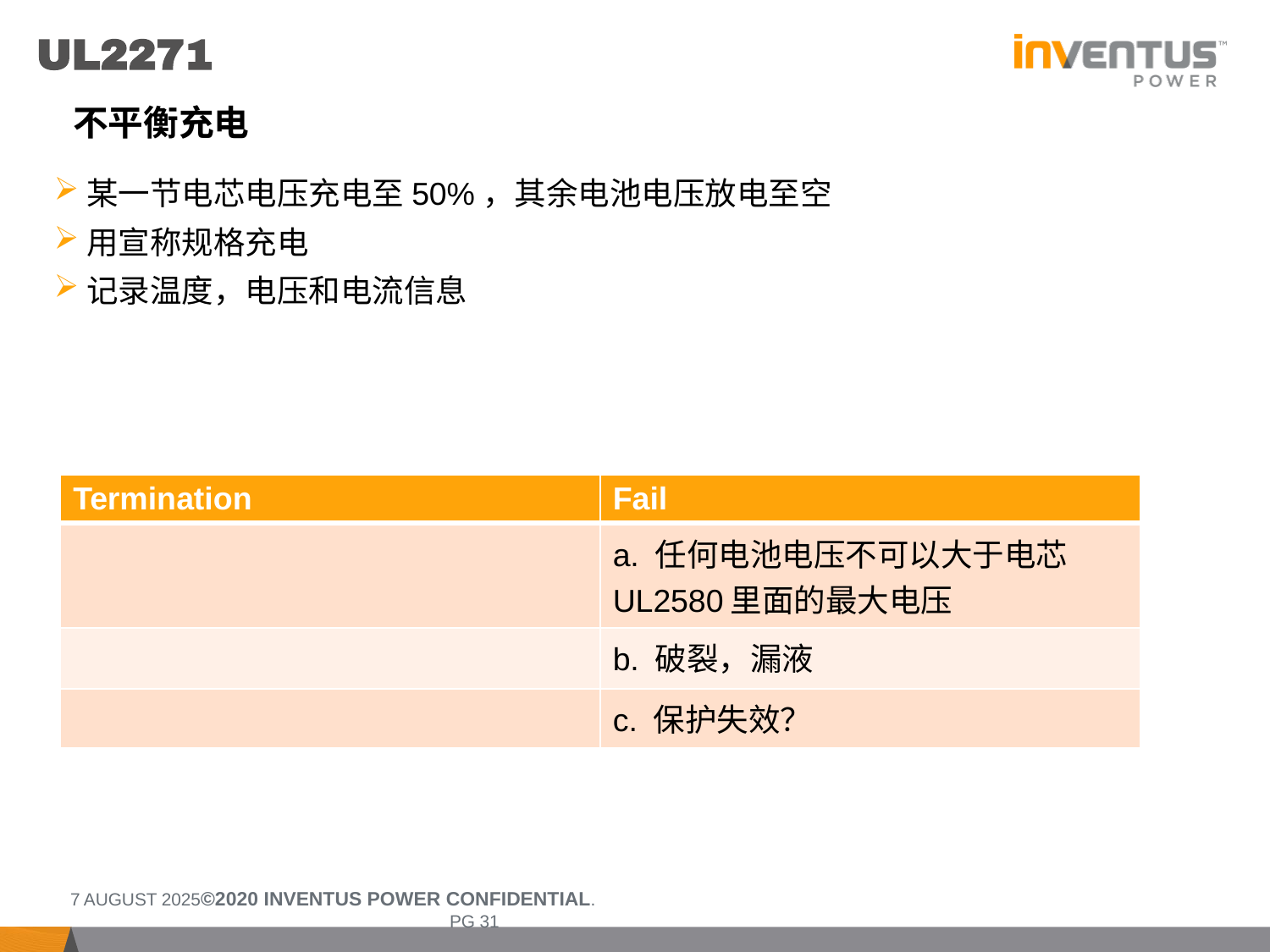

# UL2271
不平衡充电
某一节电芯电压充电至50%，其余电池电压放电至空
用宣称规格充电
记录温度，电压和电流信息
| Termination | Fail |
| --- | --- |
|  | a. 任何电池电压不可以大于电芯UL2580里面的最大电压 |
|  | b. 破裂，漏液 |
|  | c. 保护失效？ |